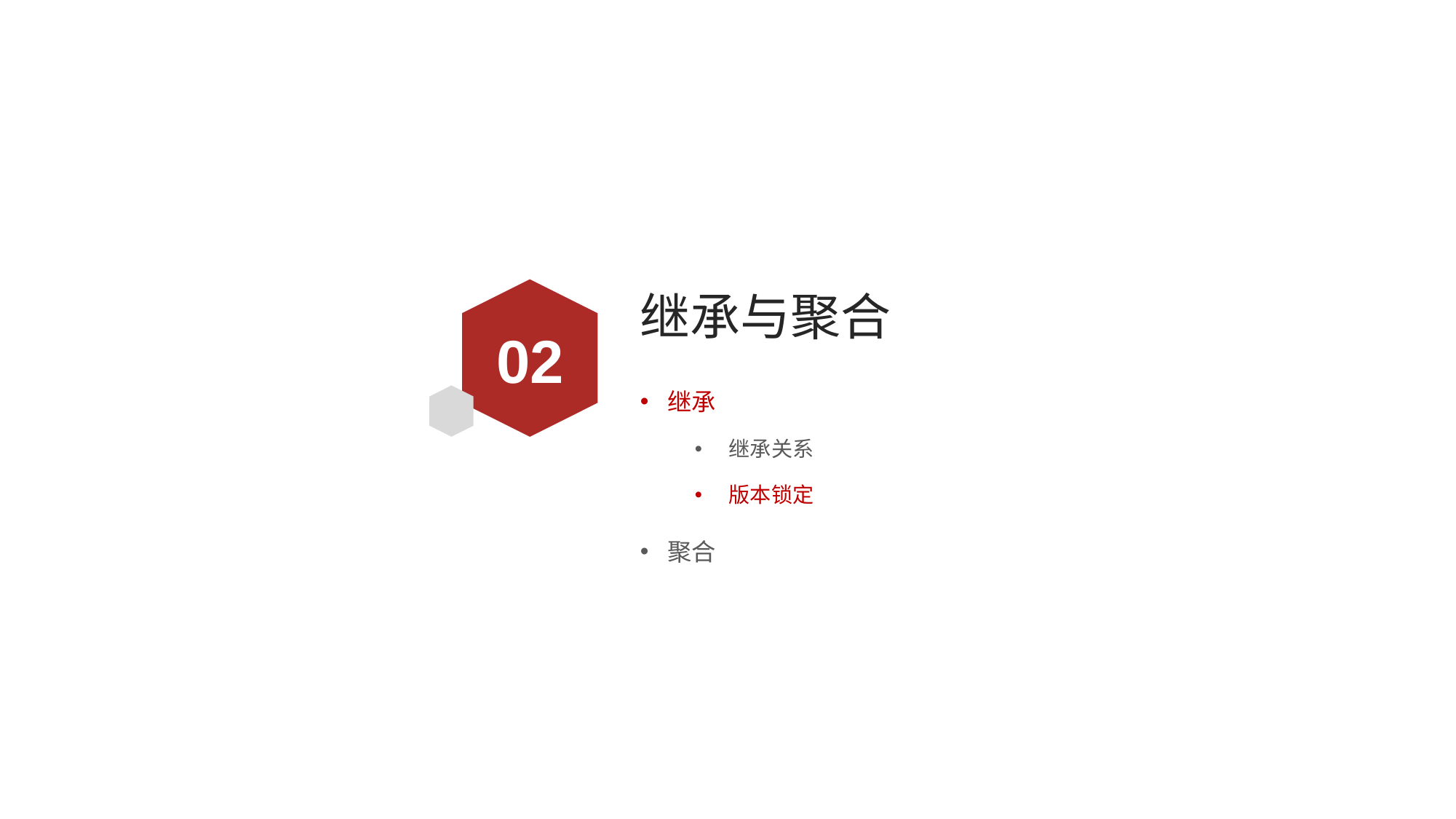

# 继承与聚合
02
继承
继承关系
版本锁定
聚合